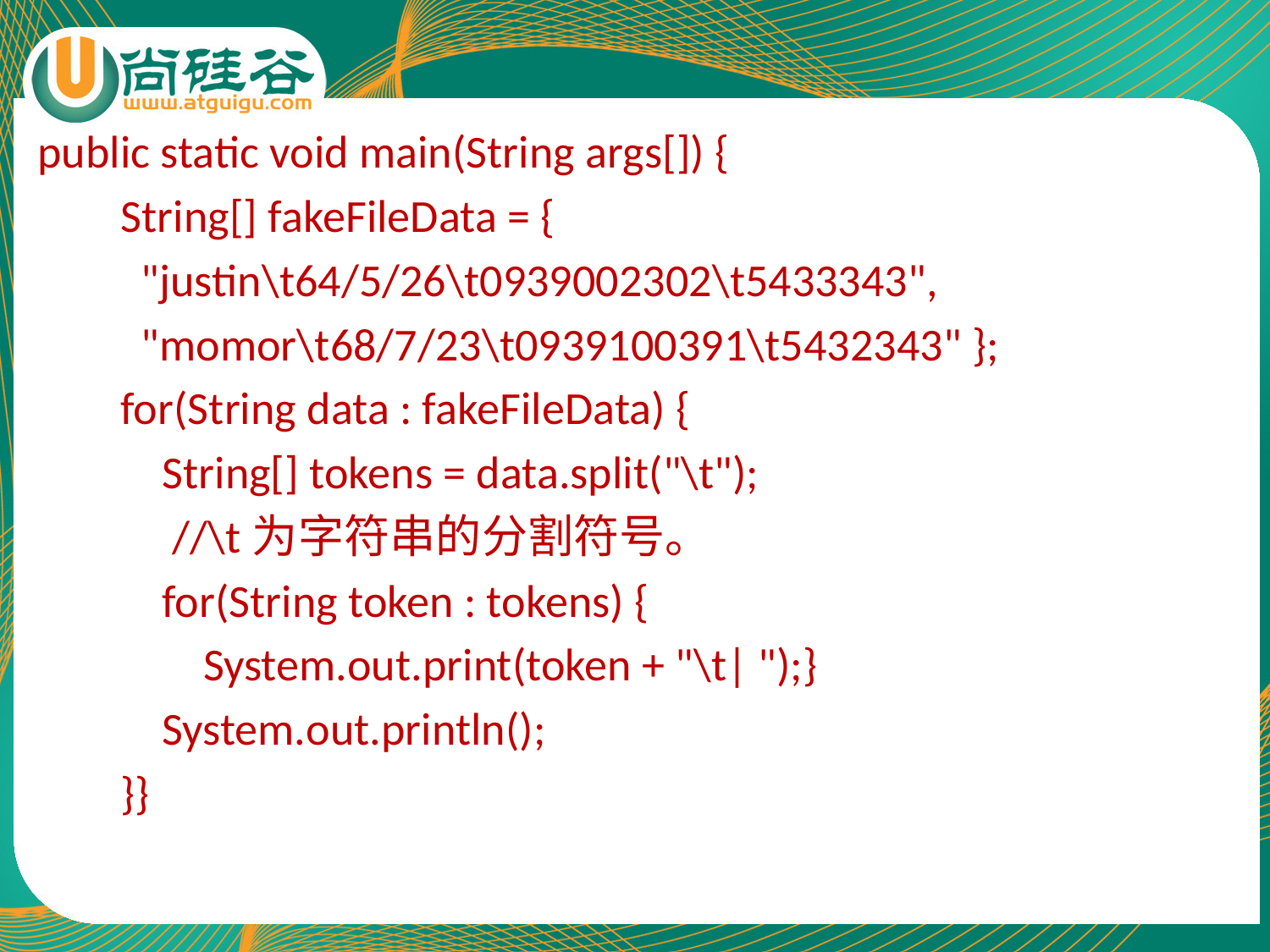

public static void main(String args[]) {
        String[] fakeFileData = {
          "justin\t64/5/26\t0939002302\t5433343",
          "momor\t68/7/23\t0939100391\t5432343" };
        for(String data : fakeFileData) {
            String[] tokens = data.split("\t");
             //\t为字符串的分割符号。
            for(String token : tokens) {
                System.out.print(token + "\t| ");}
            System.out.println();
        }}